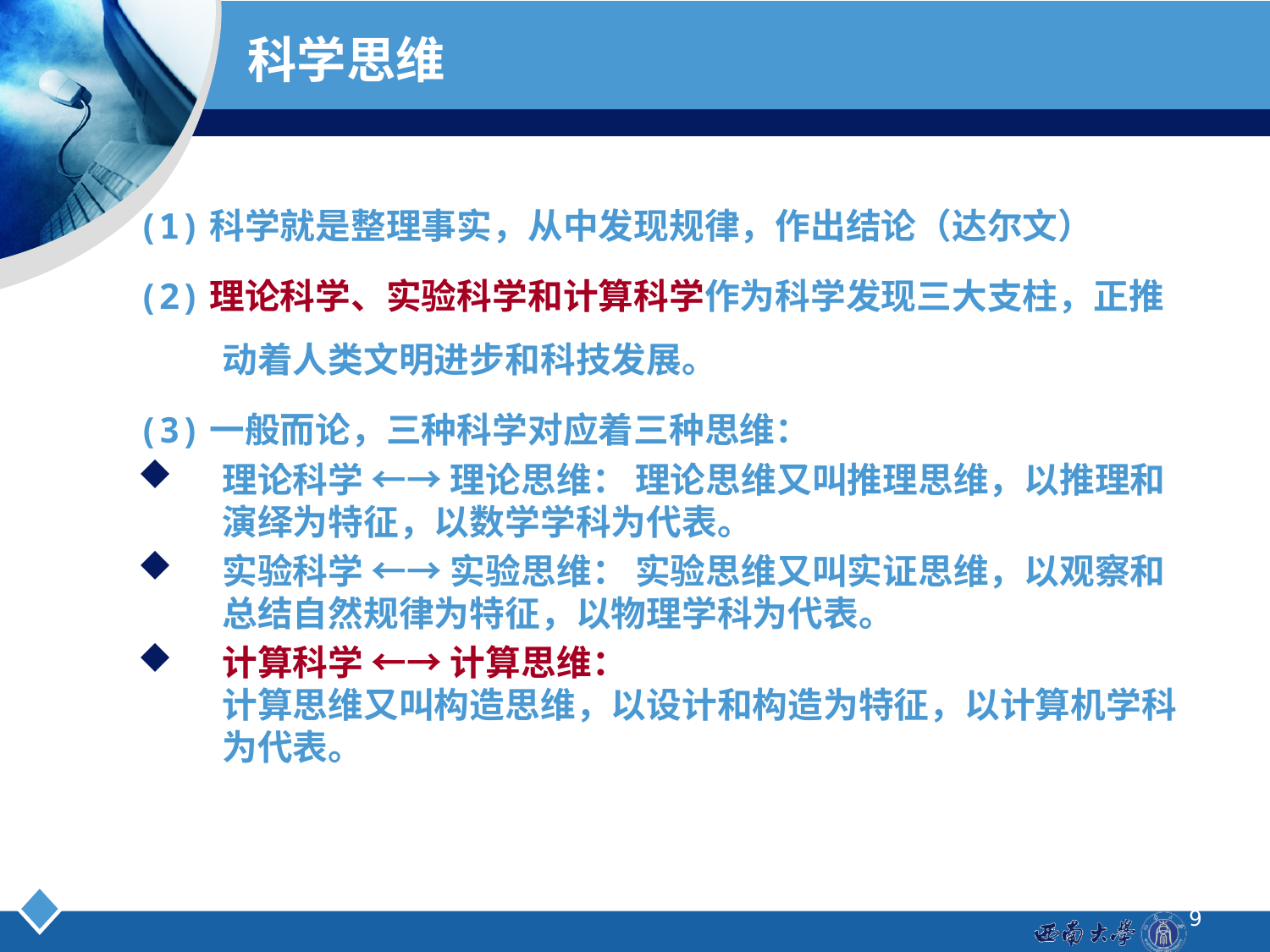

# 科学思维
(1)科学就是整理事实，从中发现规律，作出结论（达尔文）
(2)理论科学、实验科学和计算科学作为科学发现三大支柱，正推动着人类文明进步和科技发展。
(3)一般而论，三种科学对应着三种思维：
理论科学 ←→ 理论思维： 理论思维又叫推理思维，以推理和演绎为特征，以数学学科为代表。
实验科学 ←→ 实验思维： 实验思维又叫实证思维，以观察和总结自然规律为特征，以物理学科为代表。
计算科学 ←→ 计算思维：
计算思维又叫构造思维，以设计和构造为特征，以计算机学科为代表。

9